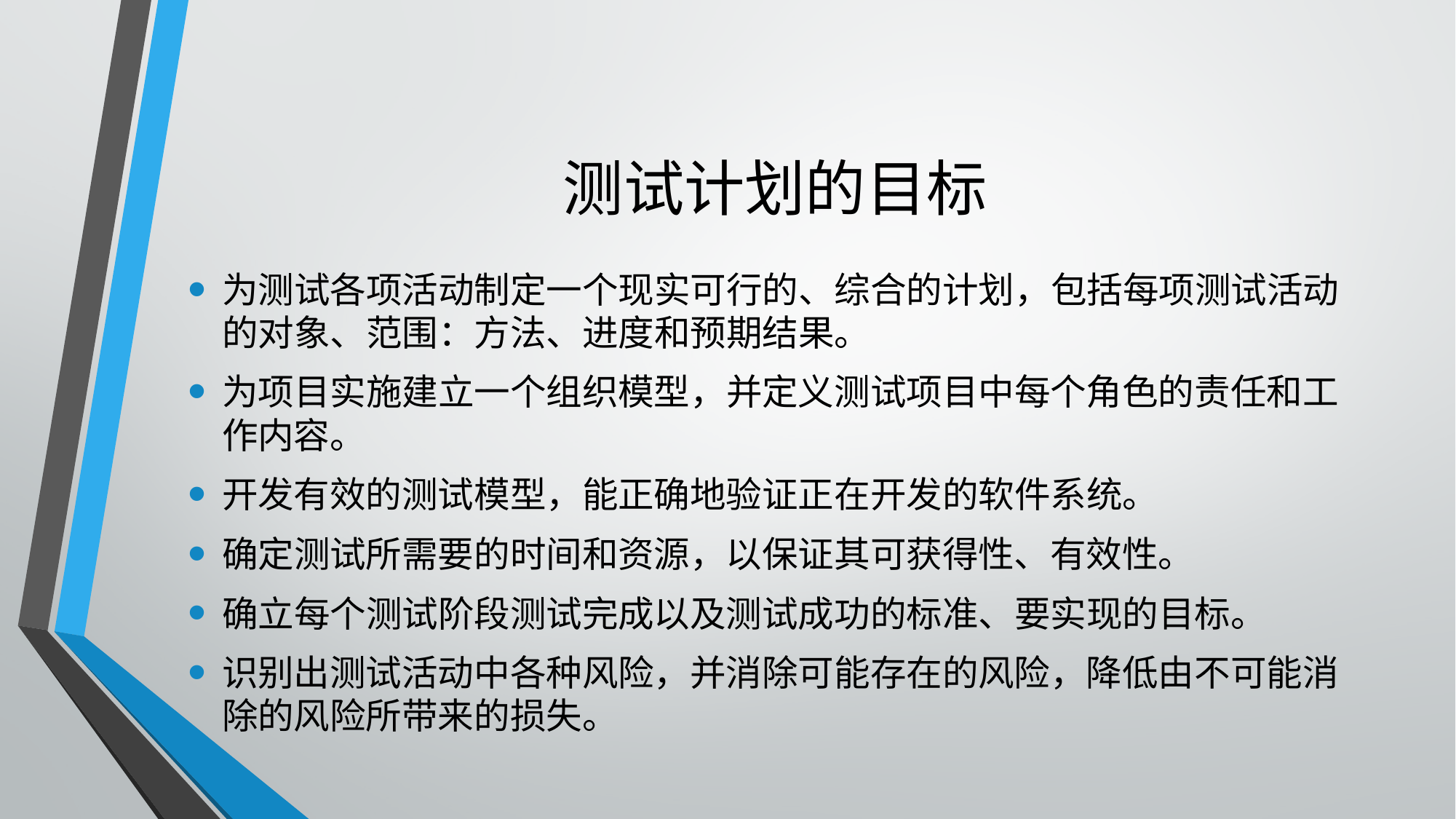

# 测试计划的目标
为测试各项活动制定一个现实可行的、综合的计划，包括每项测试活动的对象、范围：方法、进度和预期结果。
为项目实施建立一个组织模型，并定义测试项目中每个角色的责任和工作内容。
开发有效的测试模型，能正确地验证正在开发的软件系统。
确定测试所需要的时间和资源，以保证其可获得性、有效性。
确立每个测试阶段测试完成以及测试成功的标准、要实现的目标。
识别出测试活动中各种风险，并消除可能存在的风险，降低由不可能消除的风险所带来的损失。